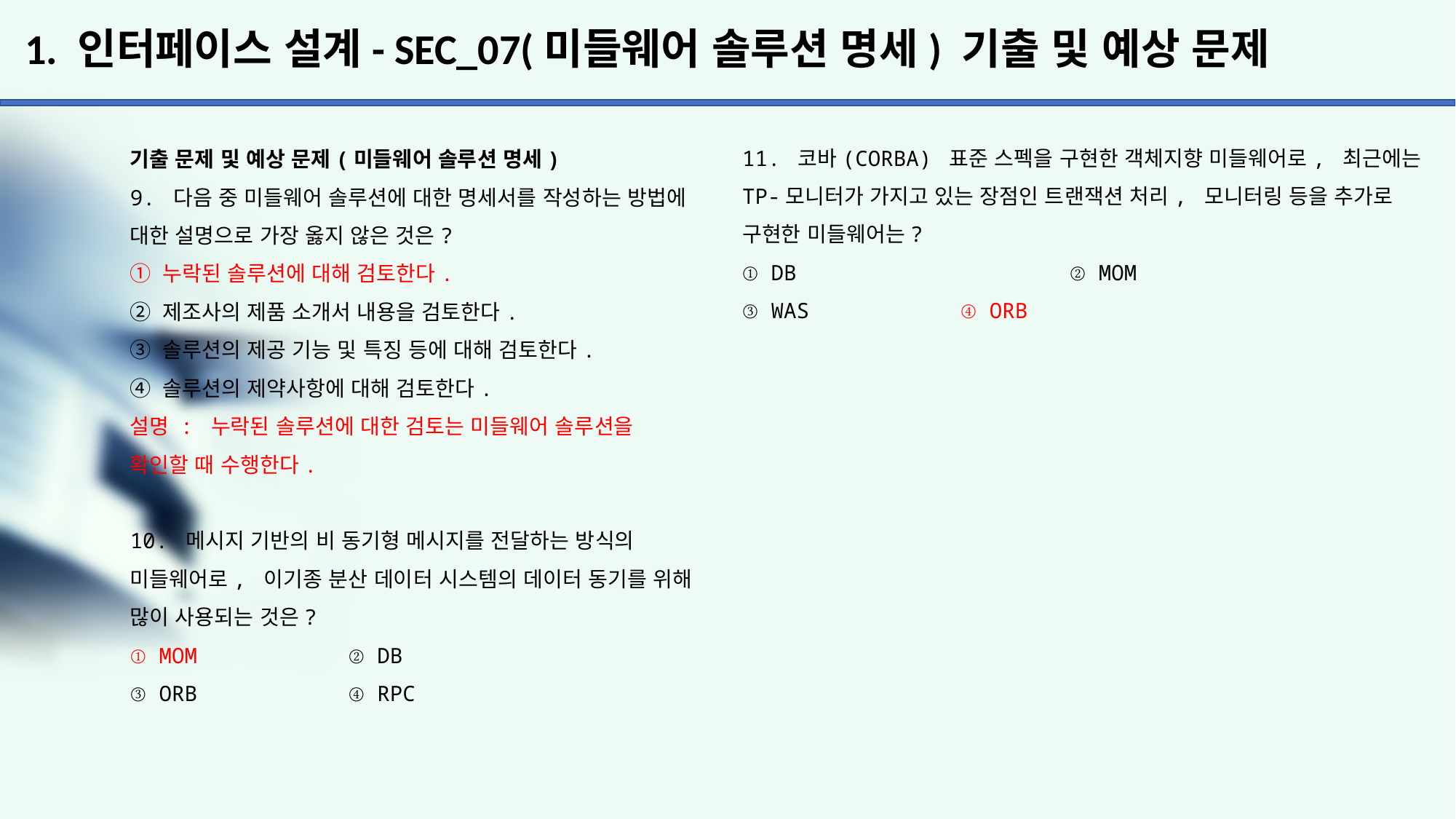

# 1. 인터페이스 설계- SEC_07(미들웨어 솔루션 명세) 기출 및 예상 문제
11. 코바(CORBA) 표준 스펙을 구현한 객체지향 미들웨어로, 최근에는 TP-모니터가 가지고 있는 장점인 트랜잭션 처리, 모니터링 등을 추가로 구현한 미들웨어는?
① DB			② MOM
③ WAS		④ ORB
기출 문제 및 예상 문제(미들웨어 솔루션 명세)
9. 다음 중 미들웨어 솔루션에 대한 명세서를 작성하는 방법에 대한 설명으로 가장 옳지 않은 것은?
① 누락된 솔루션에 대해 검토한다.
② 제조사의 제품 소개서 내용을 검토한다.
③ 솔루션의 제공 기능 및 특징 등에 대해 검토한다.
④ 솔루션의 제약사항에 대해 검토한다.
설명 : 누락된 솔루션에 대한 검토는 미들웨어 솔루션을
확인할 때 수행한다.

10. 메시지 기반의 비 동기형 메시지를 전달하는 방식의 미들웨어로, 이기종 분산 데이터 시스템의 데이터 동기를 위해 많이 사용되는 것은?
① MOM 		② DB
③ ORB		④ RPC